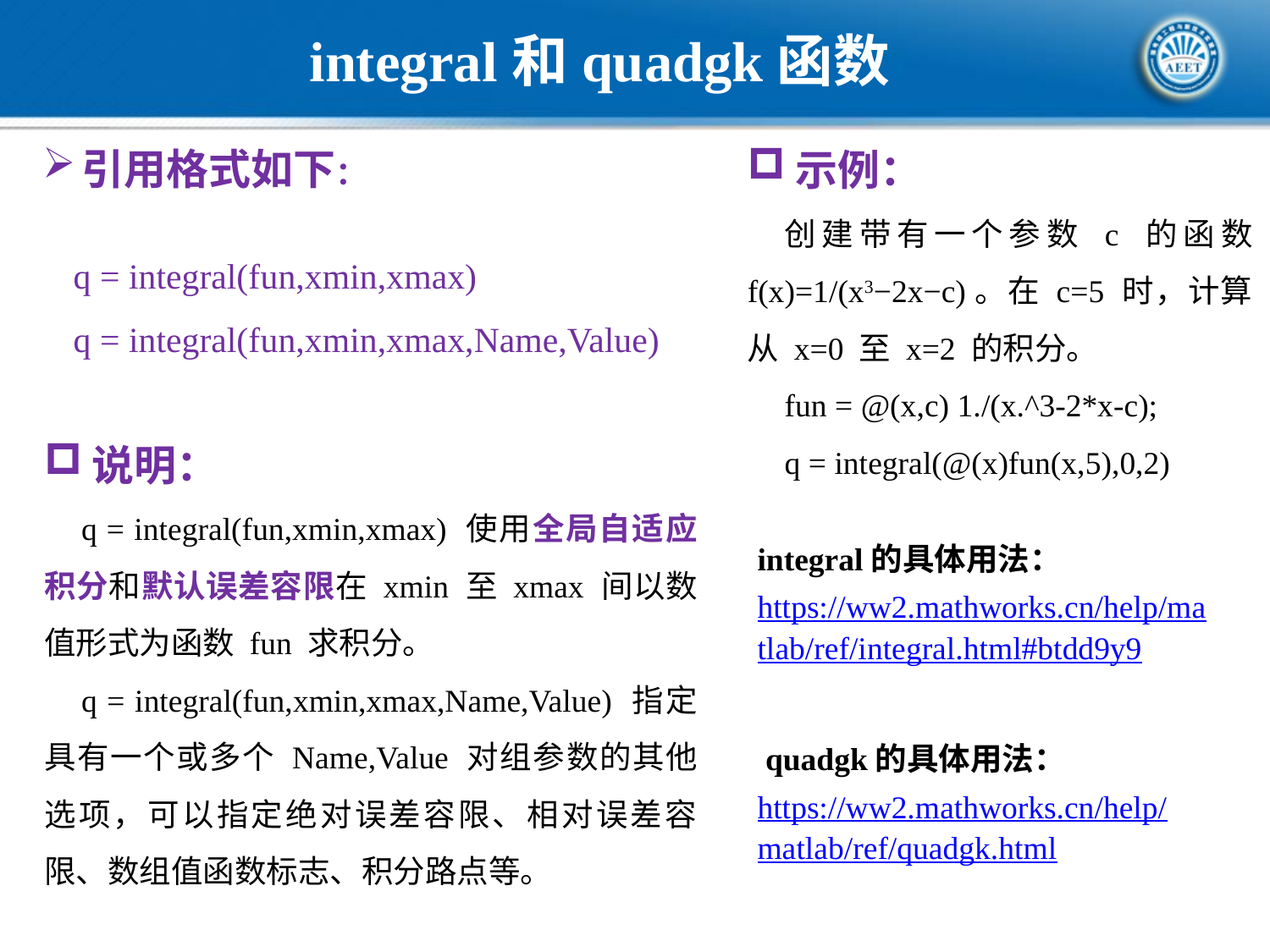

integral和quadgk函数
示例：
创建带有一个参数 c 的函数 f(x)=1/(x3−2x−c)。在 c=5 时，计算从 x=0 至 x=2 的积分。
fun = @(x,c) 1./(x.^3-2*x-c);
q = integral(@(x)fun(x,5),0,2)
引用格式如下：
q = integral(fun,xmin,xmax)
q = integral(fun,xmin,xmax,Name,Value)
说明：
q = integral(fun,xmin,xmax) 使用全局自适应积分和默认误差容限在 xmin 至 xmax 间以数值形式为函数 fun 求积分。
q = integral(fun,xmin,xmax,Name,Value) 指定具有一个或多个 Name,Value 对组参数的其他选项，可以指定绝对误差容限、相对误差容限、数组值函数标志、积分路点等。
integral的具体用法：
https://ww2.mathworks.cn/help/matlab/ref/integral.html#btdd9y9
 quadgk的具体用法：
https://ww2.mathworks.cn/help/matlab/ref/quadgk.html